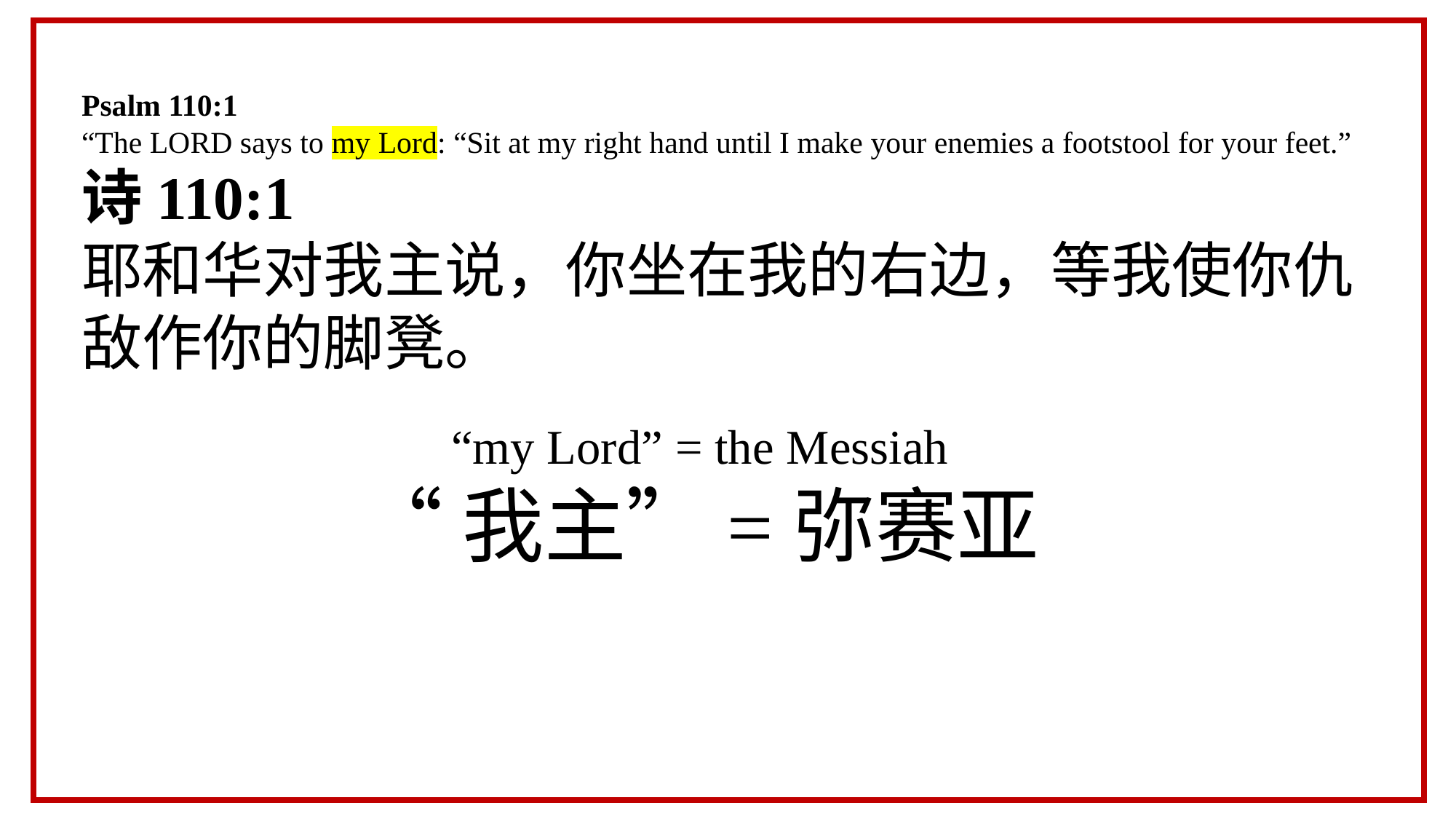

Psalm 110:1
“The LORD says to my Lord: “Sit at my right hand until I make your enemies a footstool for your feet.”
诗110:1
耶和华对我主说，你坐在我的右边，等我使你仇敌作你的脚凳。
“my Lord” = the Messiah
“我主”=弥赛亚